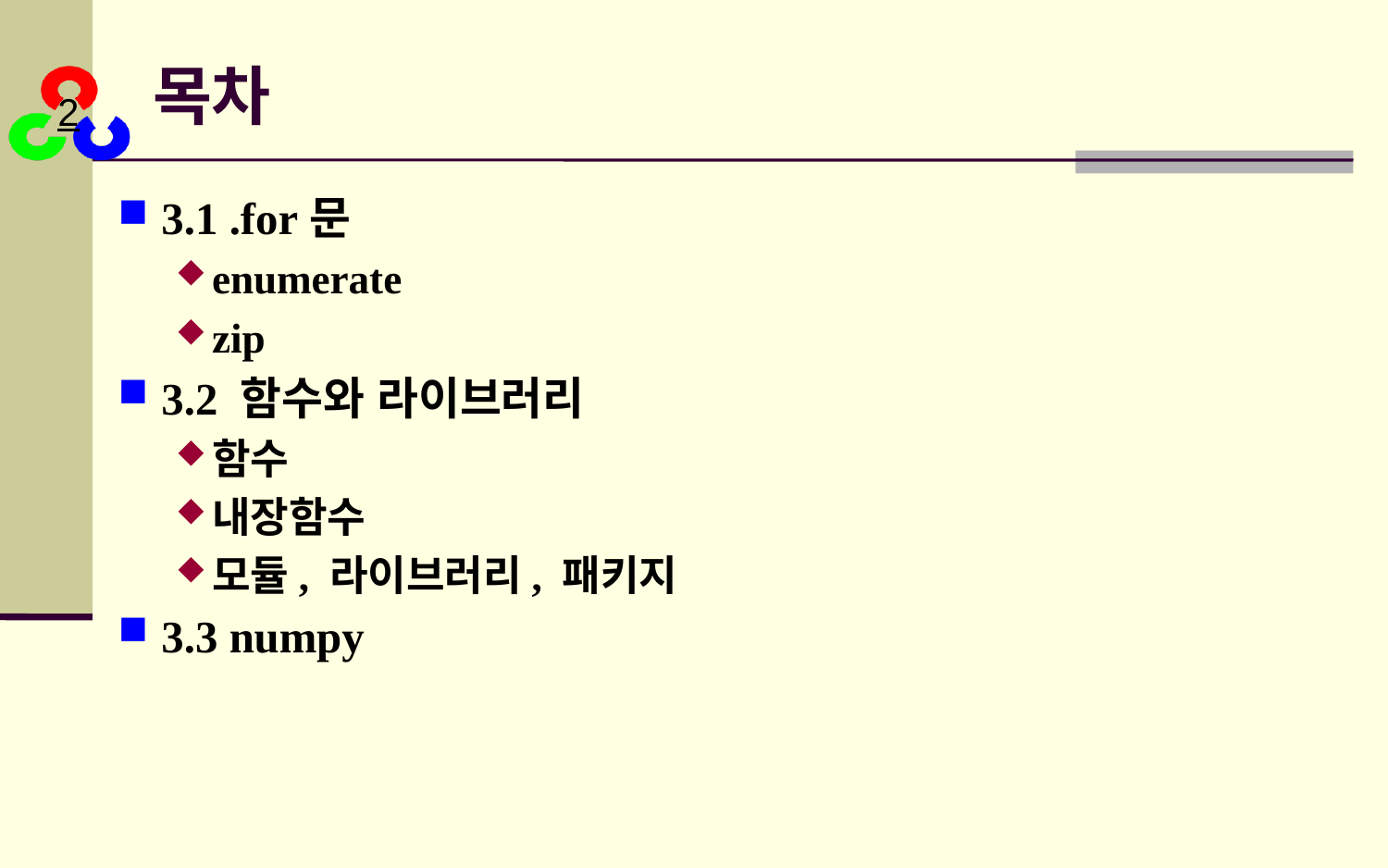

# 목차
3.1 .for문
enumerate
zip
3.2 함수와 라이브러리
함수
내장함수
모듈, 라이브러리, 패키지
3.3 numpy